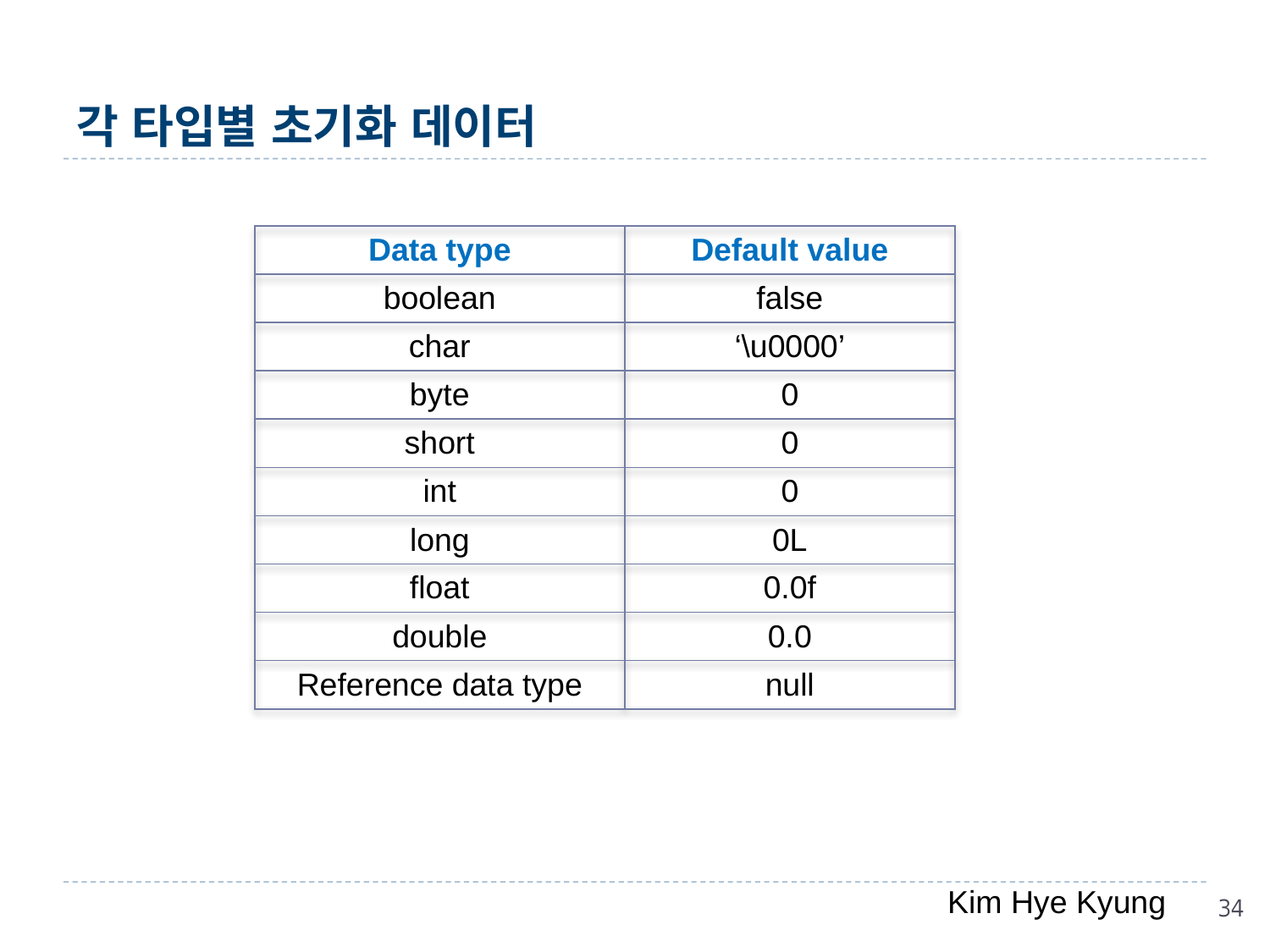

# 각 타입별 초기화 데이터
| Data type | Default value |
| --- | --- |
| boolean | false |
| char | ‘\u0000’ |
| byte | 0 |
| short | 0 |
| int | 0 |
| long | 0L |
| float | 0.0f |
| double | 0.0 |
| Reference data type | null |
34